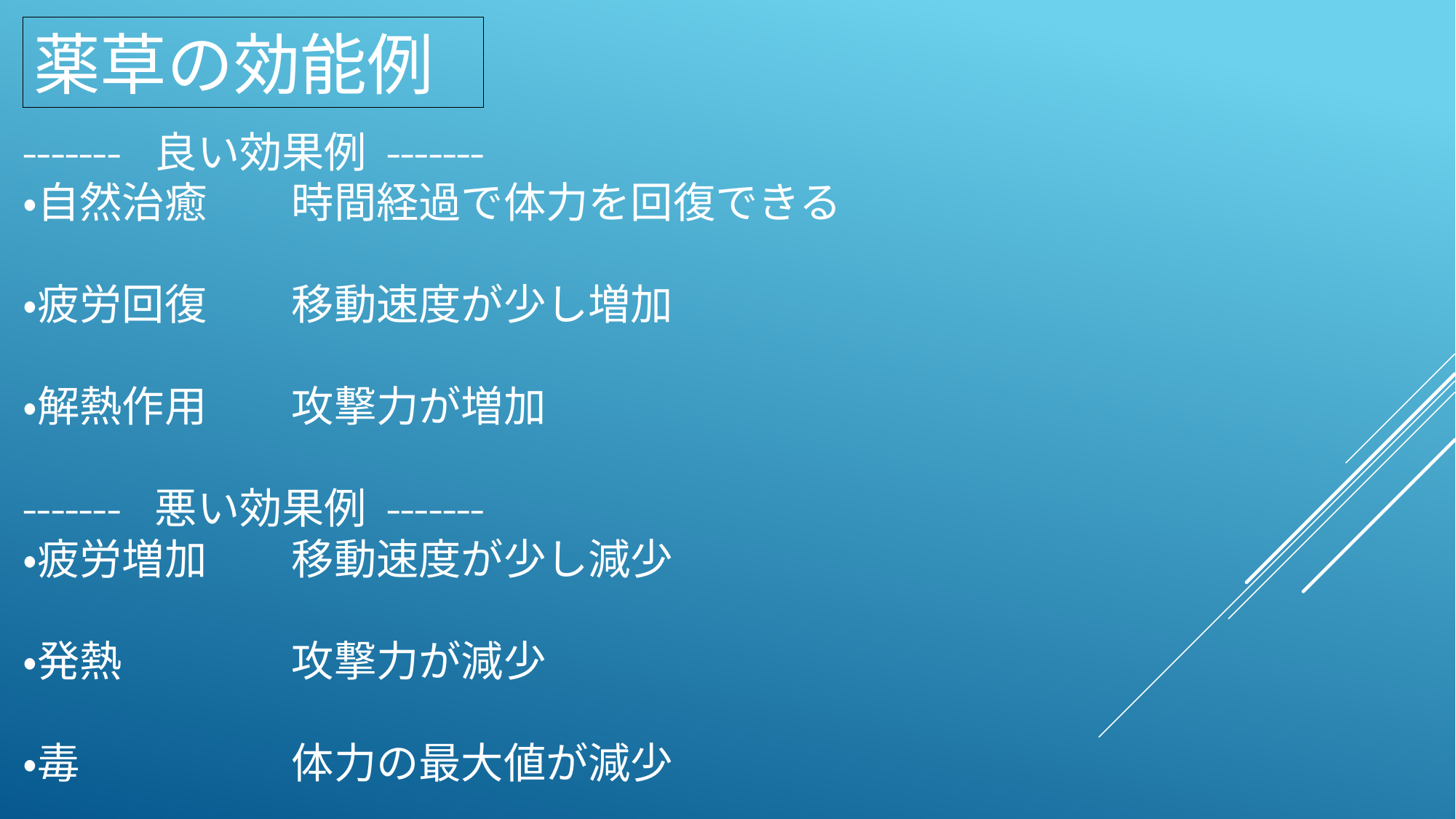

薬草の効能例
-------  良い効果例 -------
・自然治癒　　時間経過で体力を回復できる

・疲労回復　　移動速度が少し増加

・解熱作用　　攻撃力が増加

-------  悪い効果例 -------
・疲労増加　　移動速度が少し減少

・発熱　　　　攻撃力が減少

・毒　　　　　体力の最大値が減少